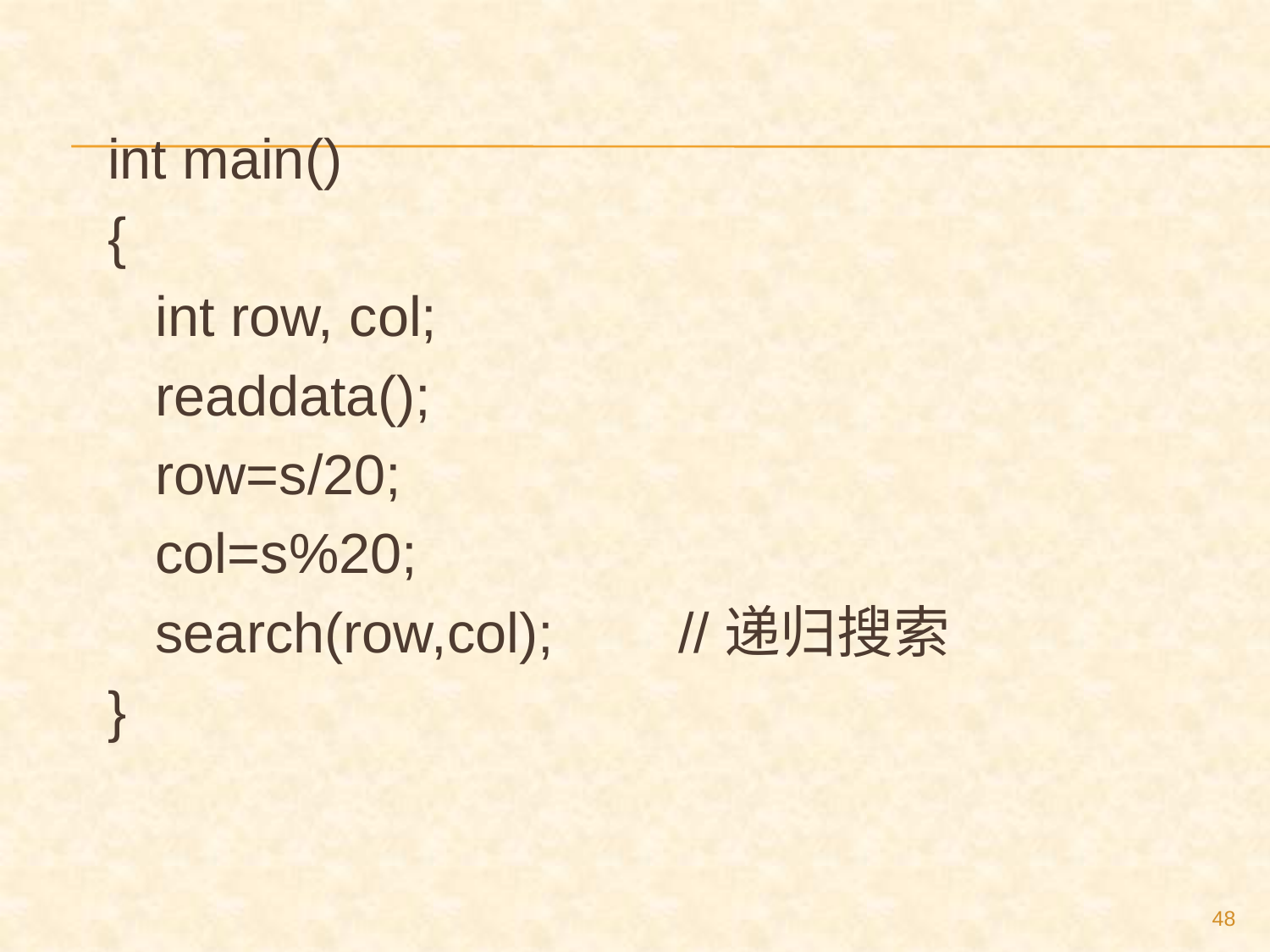

int main()
{
	int row, col;
	readdata();
	row=s/20;
	col=s%20;
	search(row,col);        //递归搜索
}
48